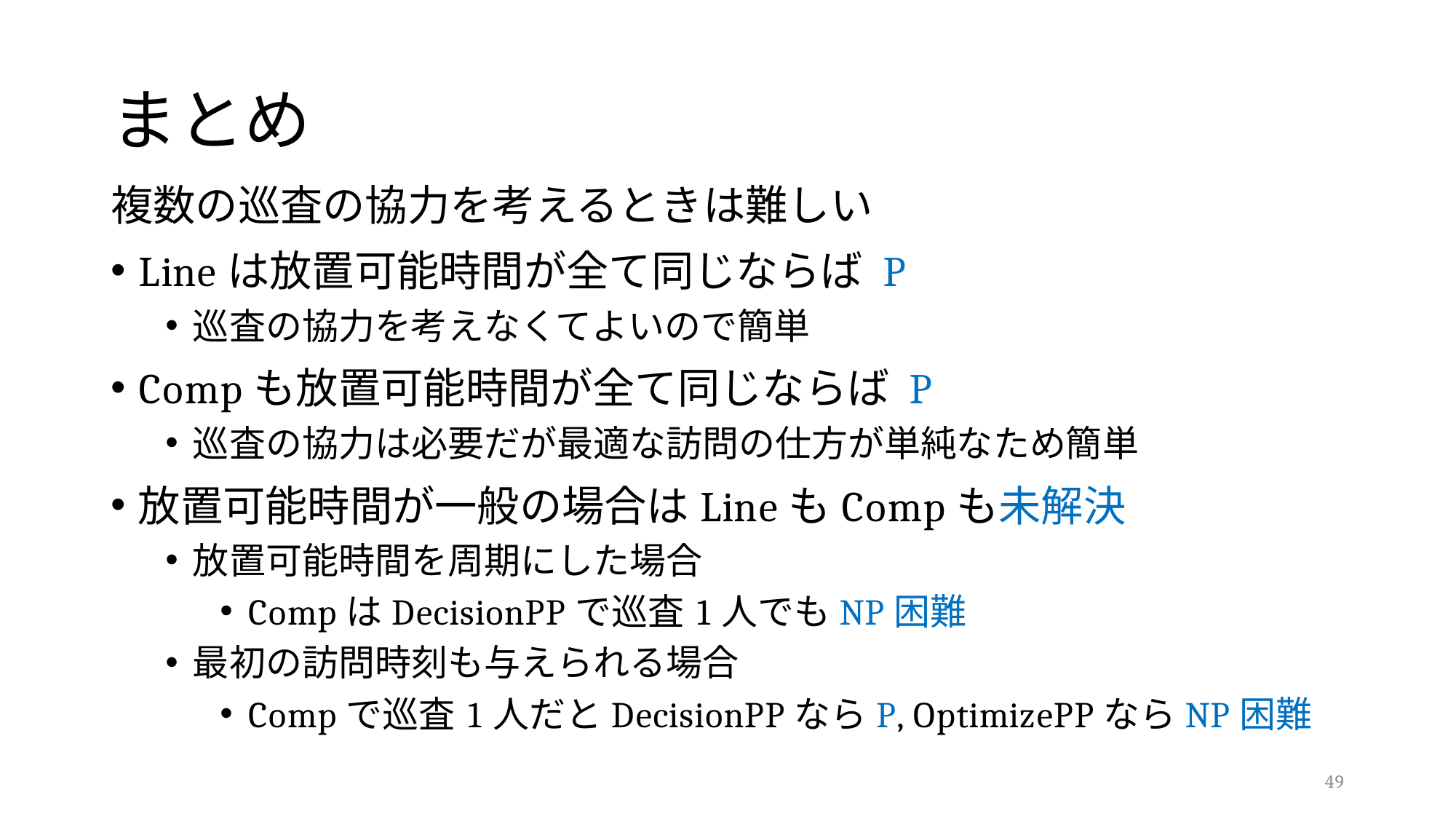

# まとめ
複数の巡査の協力を考えるときは難しい
Lineは放置可能時間が全て同じならば P
巡査の協力を考えなくてよいので簡単
Compも放置可能時間が全て同じならば P
巡査の協力は必要だが最適な訪問の仕方が単純なため簡単
放置可能時間が一般の場合はLineもCompも未解決
放置可能時間を周期にした場合
CompはDecisionPPで巡査1人でもNP困難
最初の訪問時刻も与えられる場合
Compで巡査1人だとDecisionPPならP, OptimizePPならNP困難
49